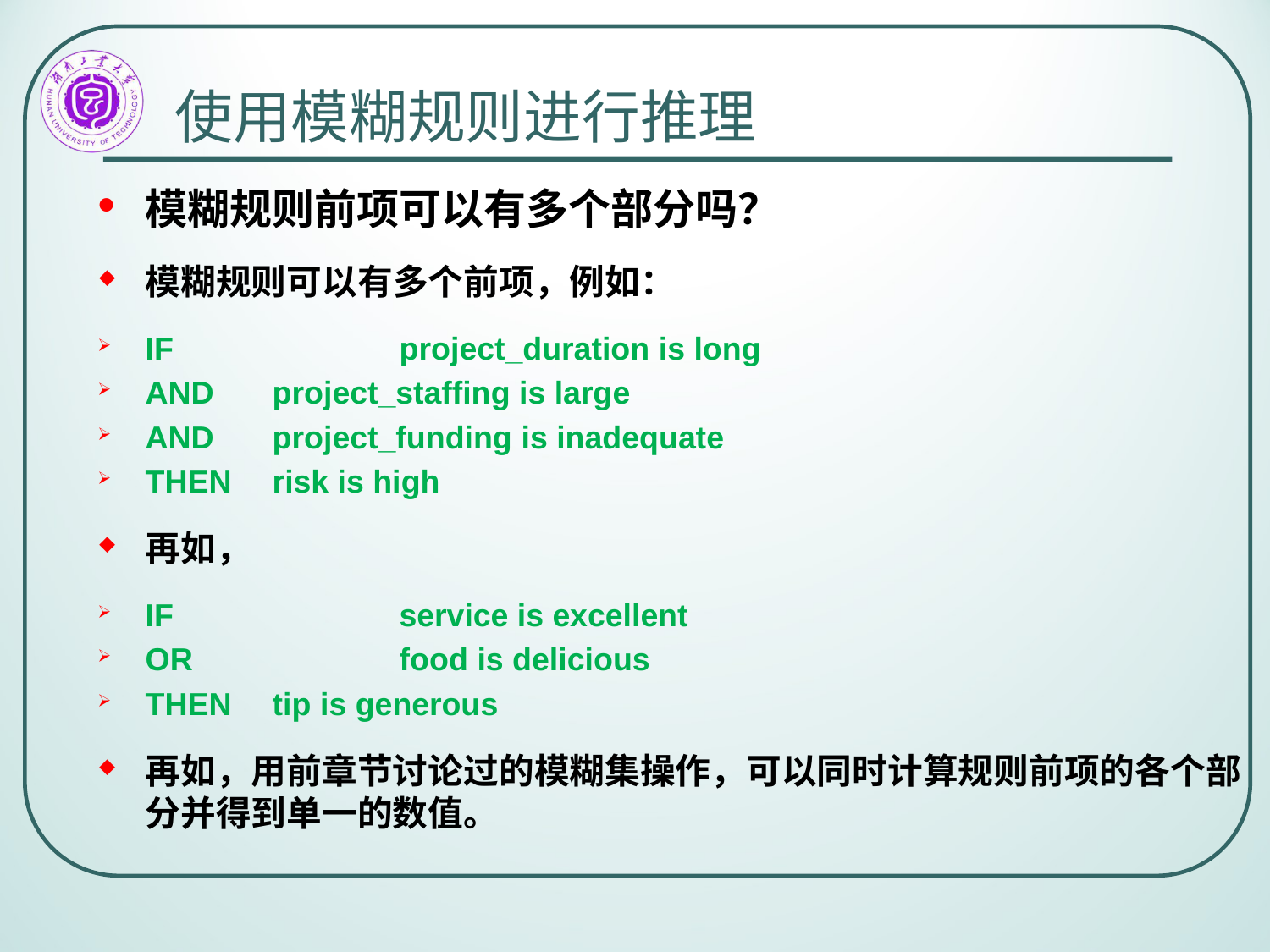

# 使用模糊规则进行推理
模糊规则前项可以有多个部分吗？

模糊规则可以有多个前项，例如：

IF 		project_duration is long
AND 	project_staffing is large
AND 	project_funding is inadequate
THEN 	risk is high

再如，

IF 		service is excellent
OR 		food is delicious
THEN 	tip is generous

再如，用前章节讨论过的模糊集操作，可以同时计算规则前项的各个部分并得到单一的数值。